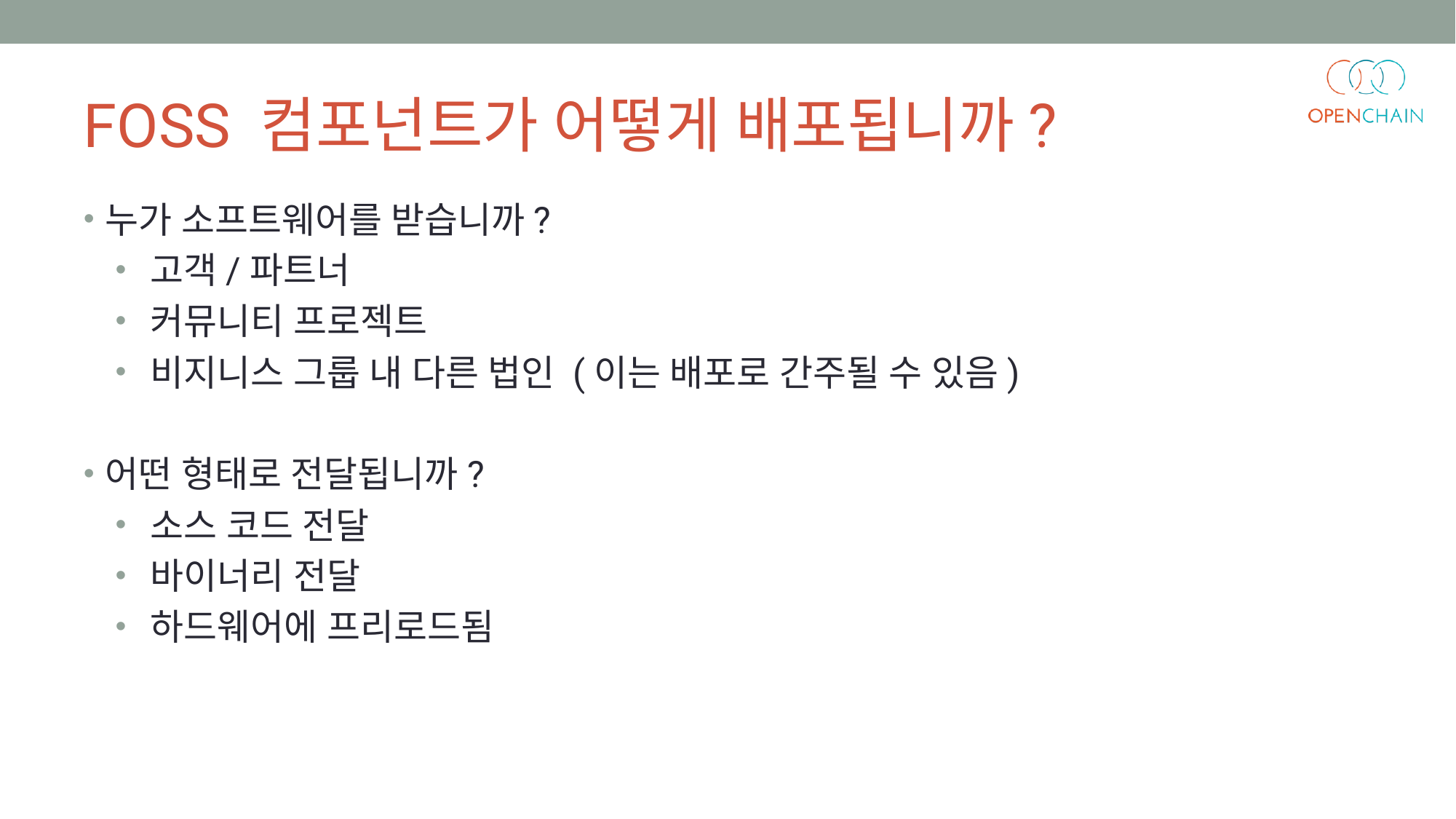

# FOSS 컴포넌트가 어떻게 배포됩니까?
누가 소프트웨어를 받습니까?
고객/파트너
커뮤니티 프로젝트
비지니스 그룹 내 다른 법인 (이는 배포로 간주될 수 있음)

어떤 형태로 전달됩니까?
소스 코드 전달
바이너리 전달
하드웨어에 프리로드됨